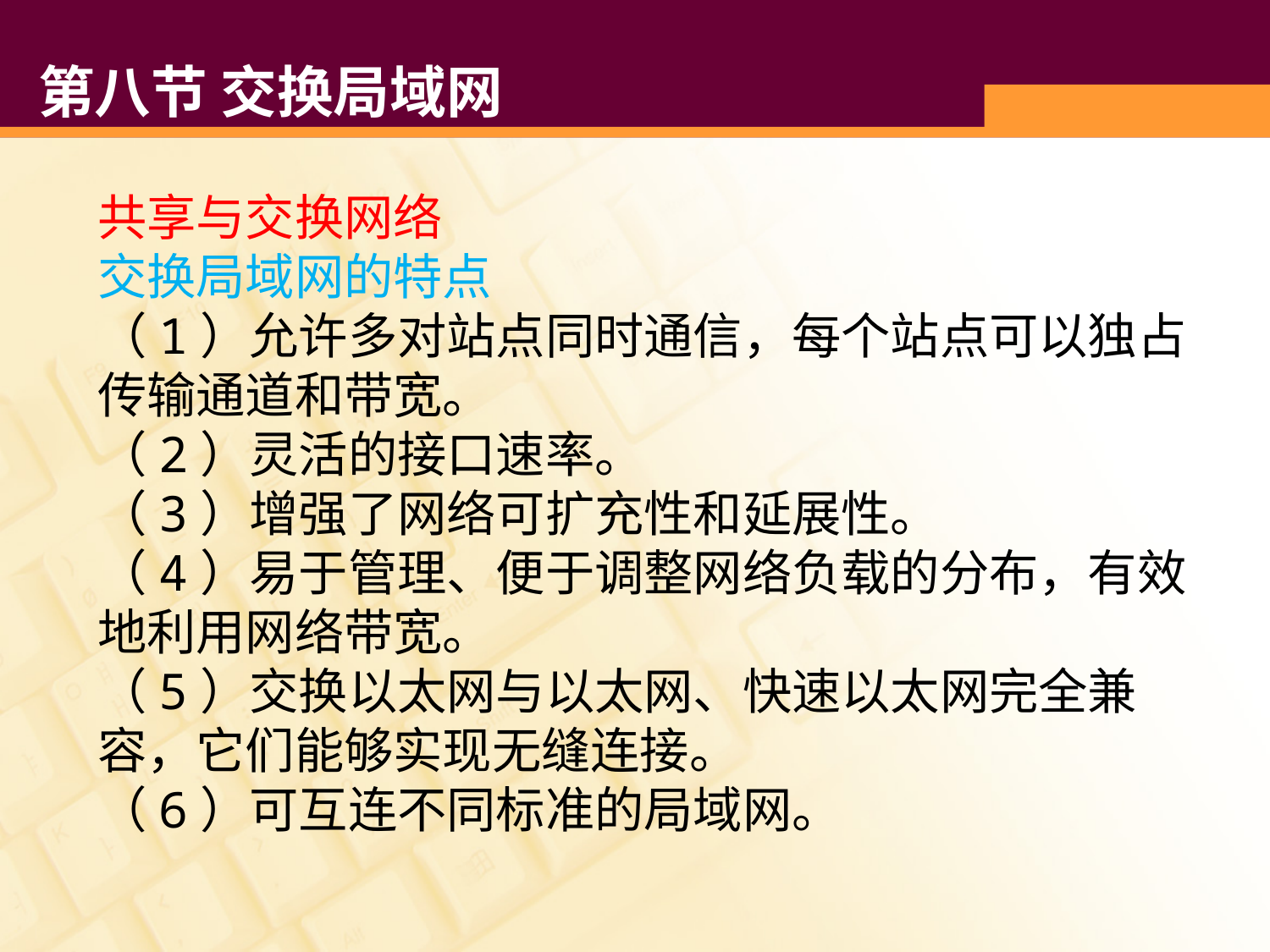

# 第八节 交换局域网
共享与交换网络
交换局域网的特点
（1）允许多对站点同时通信，每个站点可以独占传输通道和带宽。
（2）灵活的接口速率。
（3）增强了网络可扩充性和延展性。
（4）易于管理、便于调整网络负载的分布，有效地利用网络带宽。
（5）交换以太网与以太网、快速以太网完全兼容，它们能够实现无缝连接。
（6）可互连不同标准的局域网。